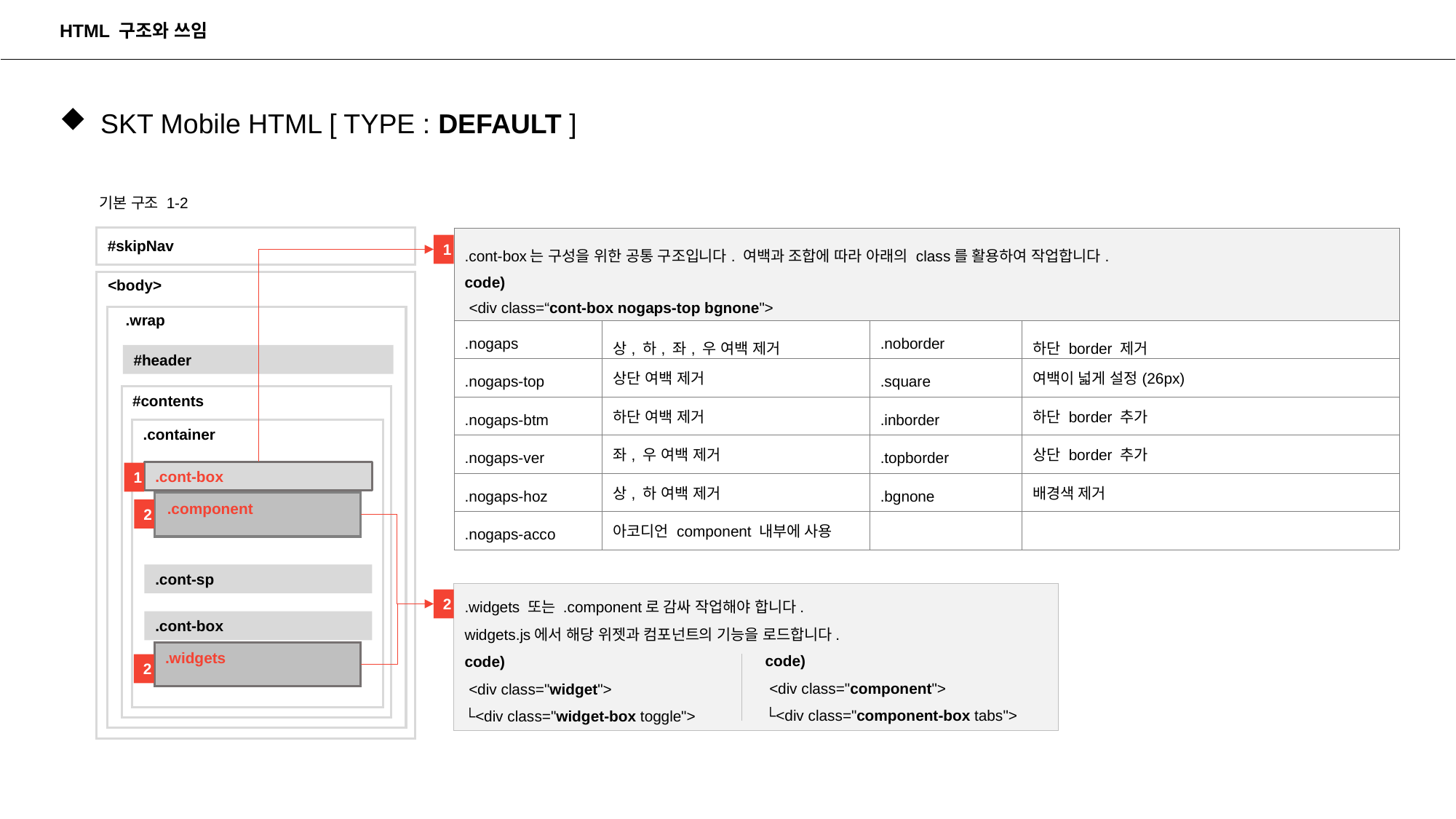

HTML 구조와 쓰임
SKT Mobile HTML [ TYPE : DEFAULT ]
기본 구조 1-2

| .cont-box는 구성을 위한 공통 구조입니다. 여백과 조합에 따라 아래의 class를 활용하여 작업합니다. code) <div class=“cont-box nogaps-top bgnone"> |  |  |  |
| --- | --- | --- | --- |
| .nogaps | 상, 하, 좌, 우 여백 제거 | .noborder | 하단 border 제거 |
| .nogaps-top | 상단 여백 제거 | .square | 여백이 넓게 설정(26px) |
| .nogaps-btm | 하단 여백 제거 | .inborder | 하단 border 추가 |
| .nogaps-ver | 좌, 우 여백 제거 | .topborder | 상단 border 추가 |
| .nogaps-hoz | 상, 하 여백 제거 | .bgnone | 배경색 제거 |
| .nogaps-acco | 아코디언 component 내부에 사용 |  |  |
#skipNav
1
<body>

.wrap

#header
#contents

.container

.cont-box
1

.component
2
.cont-sp
.widgets 또는 .component로 감싸 작업해야 합니다.
widgets.js에서 해당 위젯과 컴포넌트의 기능을 로드합니다.
code)
 <div class="widget">
└<div class="widget-box toggle">
code)
 <div class="component">
└<div class="component-box tabs">
2
.cont-box

.widgets
2